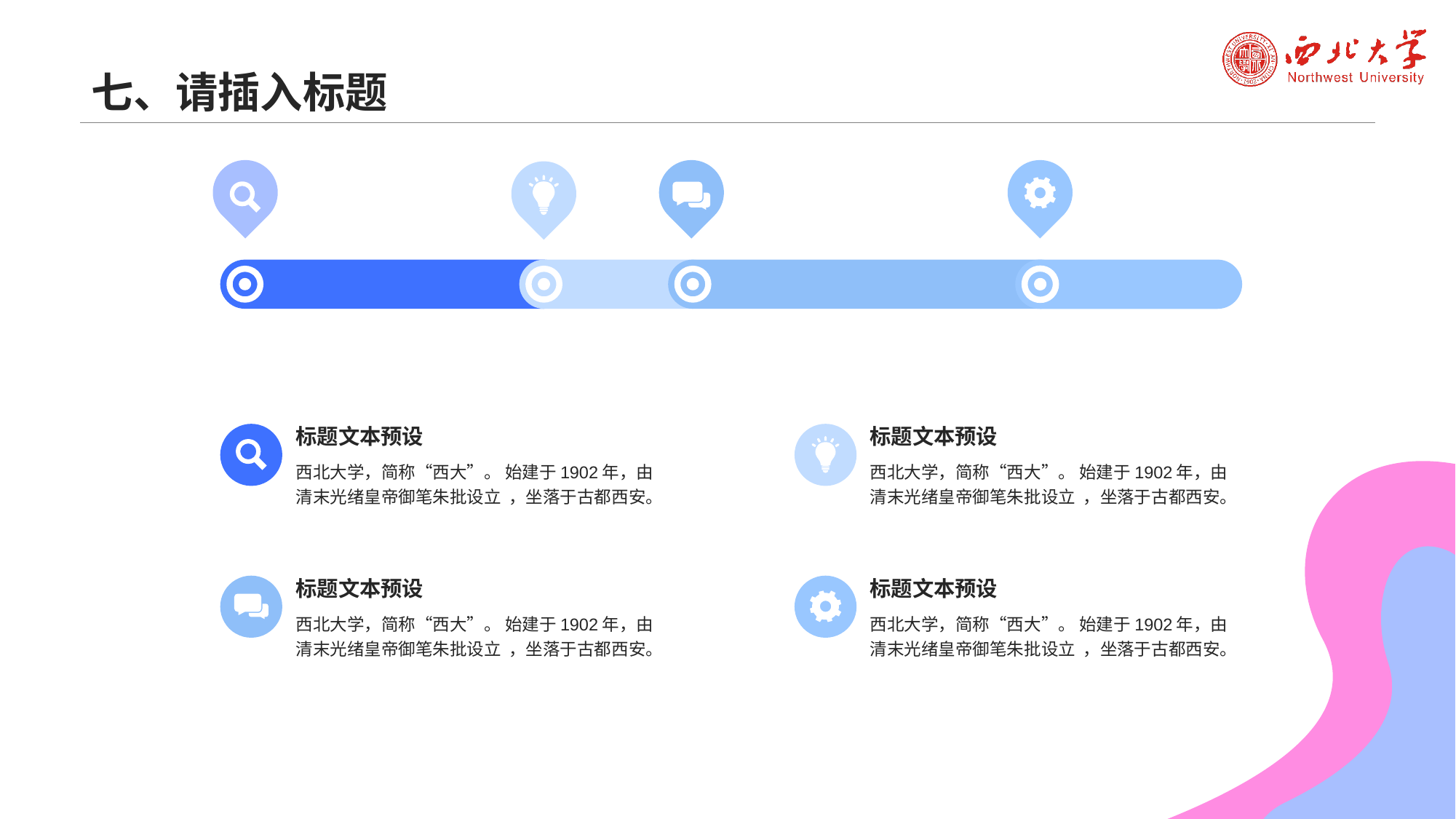

# 七、请插入标题

标题文本预设
标题文本预设

西北大学，简称“西大”。 始建于1902年，由清末光绪皇帝御笔朱批设立  ，坐落于古都西安。
西北大学，简称“西大”。 始建于1902年，由清末光绪皇帝御笔朱批设立  ，坐落于古都西安。

标题文本预设
标题文本预设

西北大学，简称“西大”。 始建于1902年，由清末光绪皇帝御笔朱批设立  ，坐落于古都西安。
西北大学，简称“西大”。 始建于1902年，由清末光绪皇帝御笔朱批设立  ，坐落于古都西安。